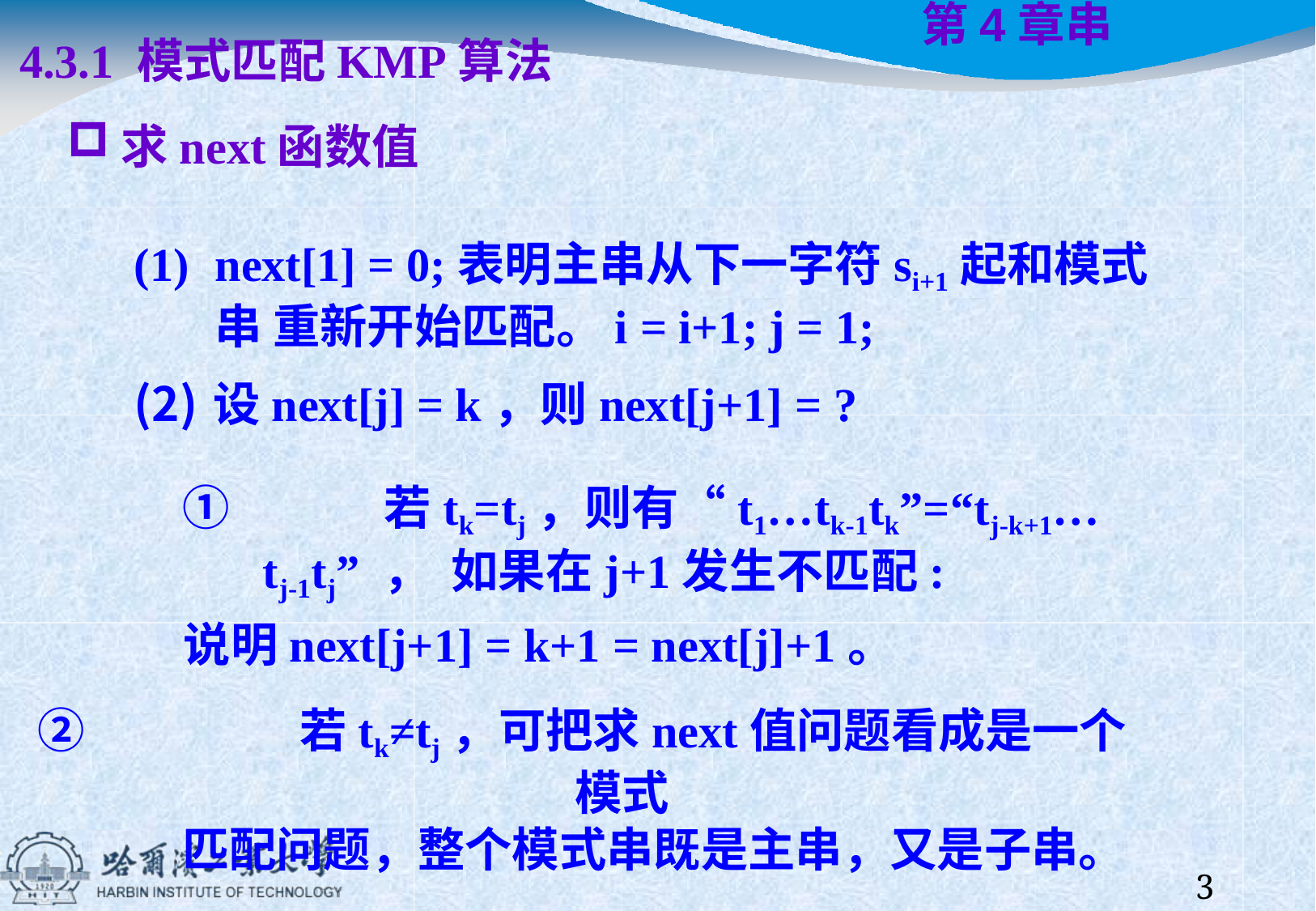

4.3.1 模式匹配KMP算法
求next函数值

next[1] = 0;表明主串从下一字符si+1起和模式串 重新开始匹配。i = i+1; j = 1;
设next[j] = k，则next[j+1] = ?
①		若tk=tj，则有“t1…tk-1tk”=“tj-k+1…tj-1tj” ，  如果在j+1发生不匹配:
说明next[j+1] = k+1 = next[j]+1。
②	若tk≠tj，可把求next值问题看成是一个模式
匹配问题，整个模式串既是主串，又是子串。
# 第4章	串

38